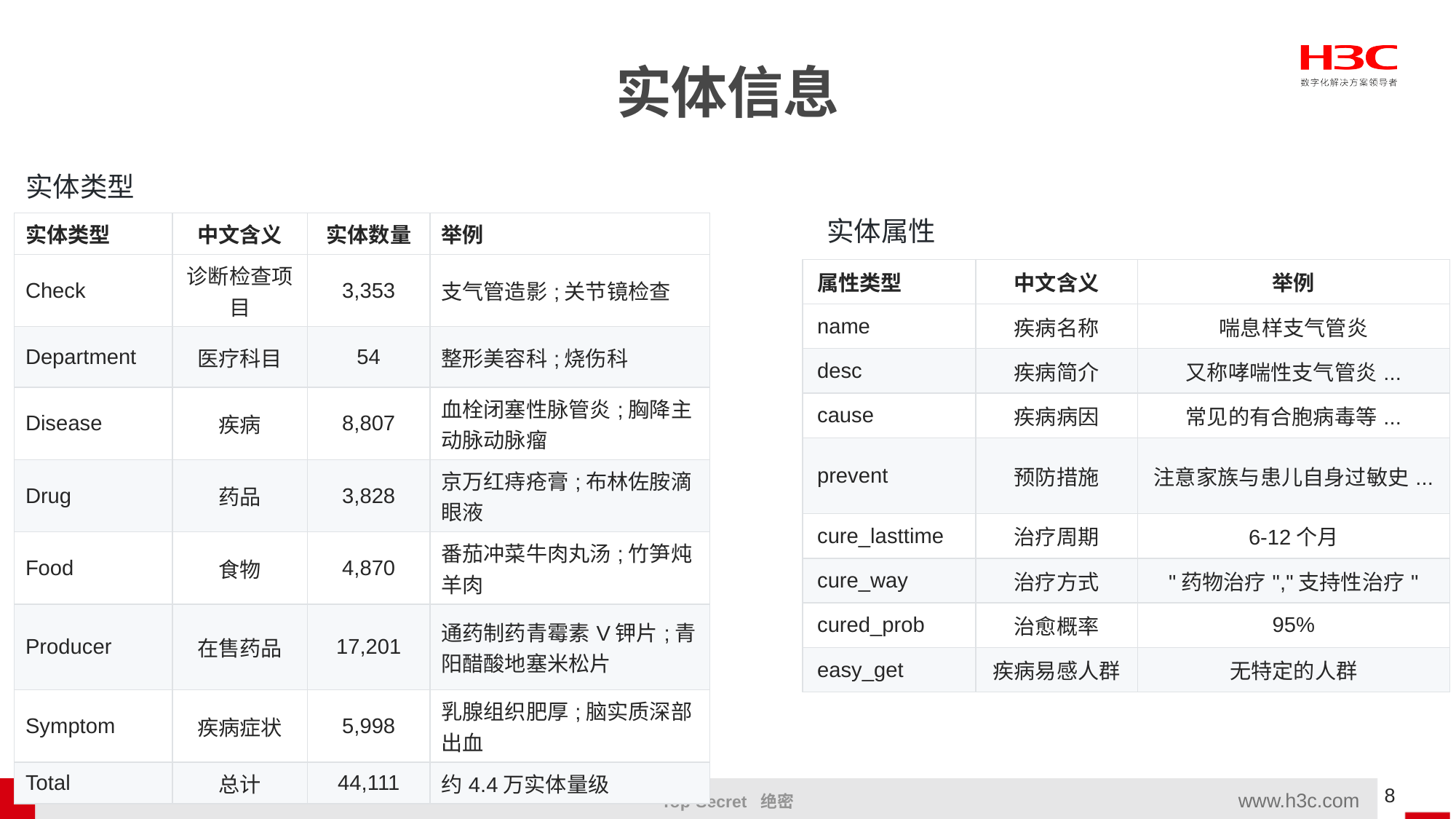

# 实体信息
实体类型
实体属性
| 实体类型 | 中文含义 | 实体数量 | 举例 |
| --- | --- | --- | --- |
| Check | 诊断检查项目 | 3,353 | 支气管造影;关节镜检查 |
| Department | 医疗科目 | 54 | 整形美容科;烧伤科 |
| Disease | 疾病 | 8,807 | 血栓闭塞性脉管炎;胸降主动脉动脉瘤 |
| Drug | 药品 | 3,828 | 京万红痔疮膏;布林佐胺滴眼液 |
| Food | 食物 | 4,870 | 番茄冲菜牛肉丸汤;竹笋炖羊肉 |
| Producer | 在售药品 | 17,201 | 通药制药青霉素V钾片;青阳醋酸地塞米松片 |
| Symptom | 疾病症状 | 5,998 | 乳腺组织肥厚;脑实质深部出血 |
| Total | 总计 | 44,111 | 约4.4万实体量级 |
| 属性类型 | 中文含义 | 举例 |
| --- | --- | --- |
| name | 疾病名称 | 喘息样支气管炎 |
| desc | 疾病简介 | 又称哮喘性支气管炎... |
| cause | 疾病病因 | 常见的有合胞病毒等... |
| prevent | 预防措施 | 注意家族与患儿自身过敏史... |
| cure\_lasttime | 治疗周期 | 6-12个月 |
| cure\_way | 治疗方式 | "药物治疗","支持性治疗" |
| cured\_prob | 治愈概率 | 95% |
| easy\_get | 疾病易感人群 | 无特定的人群 |